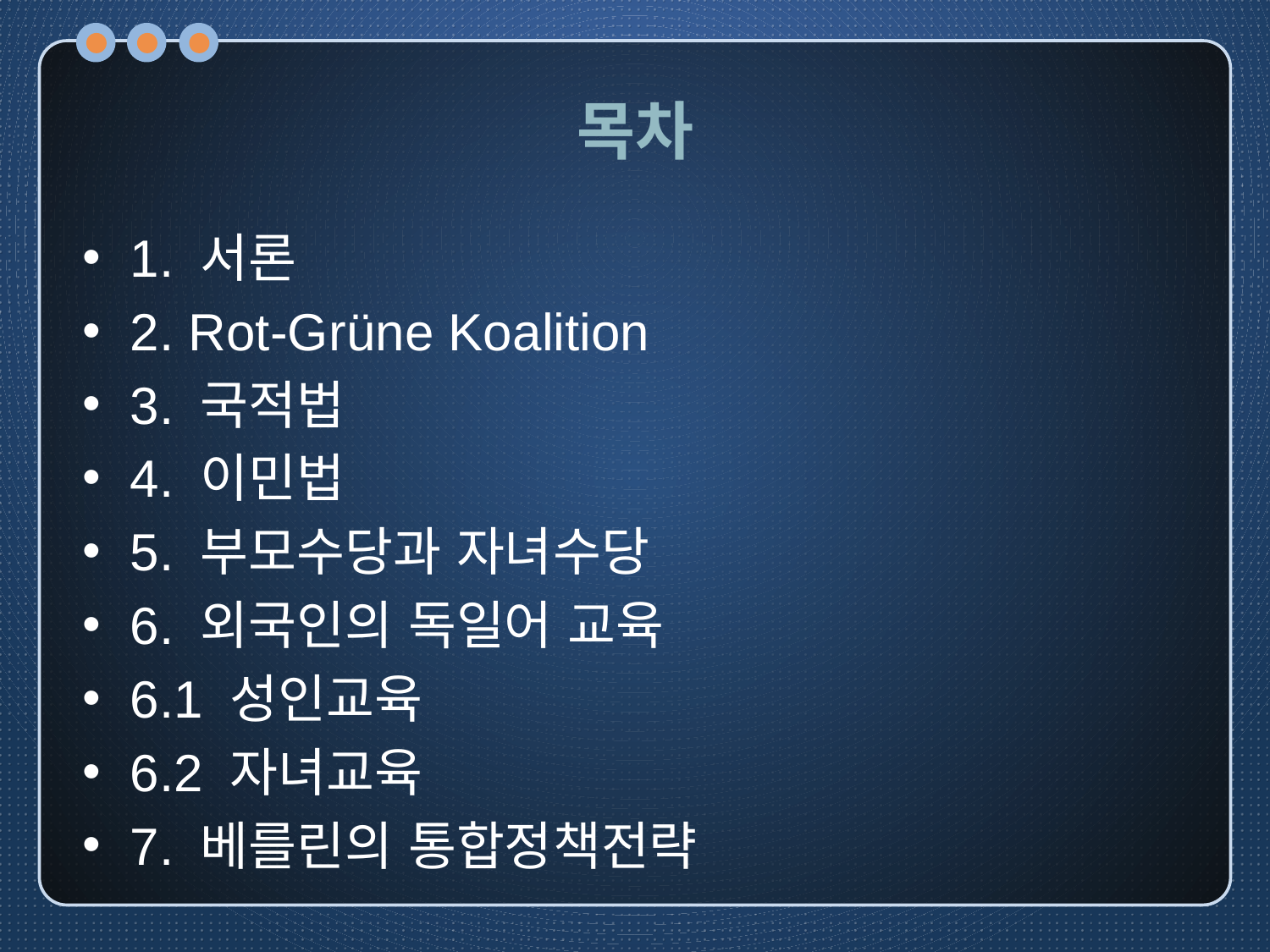

# 목차
1. 서론
2. Rot-Grüne Koalition
3. 국적법
4. 이민법
5. 부모수당과 자녀수당
6. 외국인의 독일어 교육
6.1 성인교육
6.2 자녀교육
7. 베를린의 통합정책전략